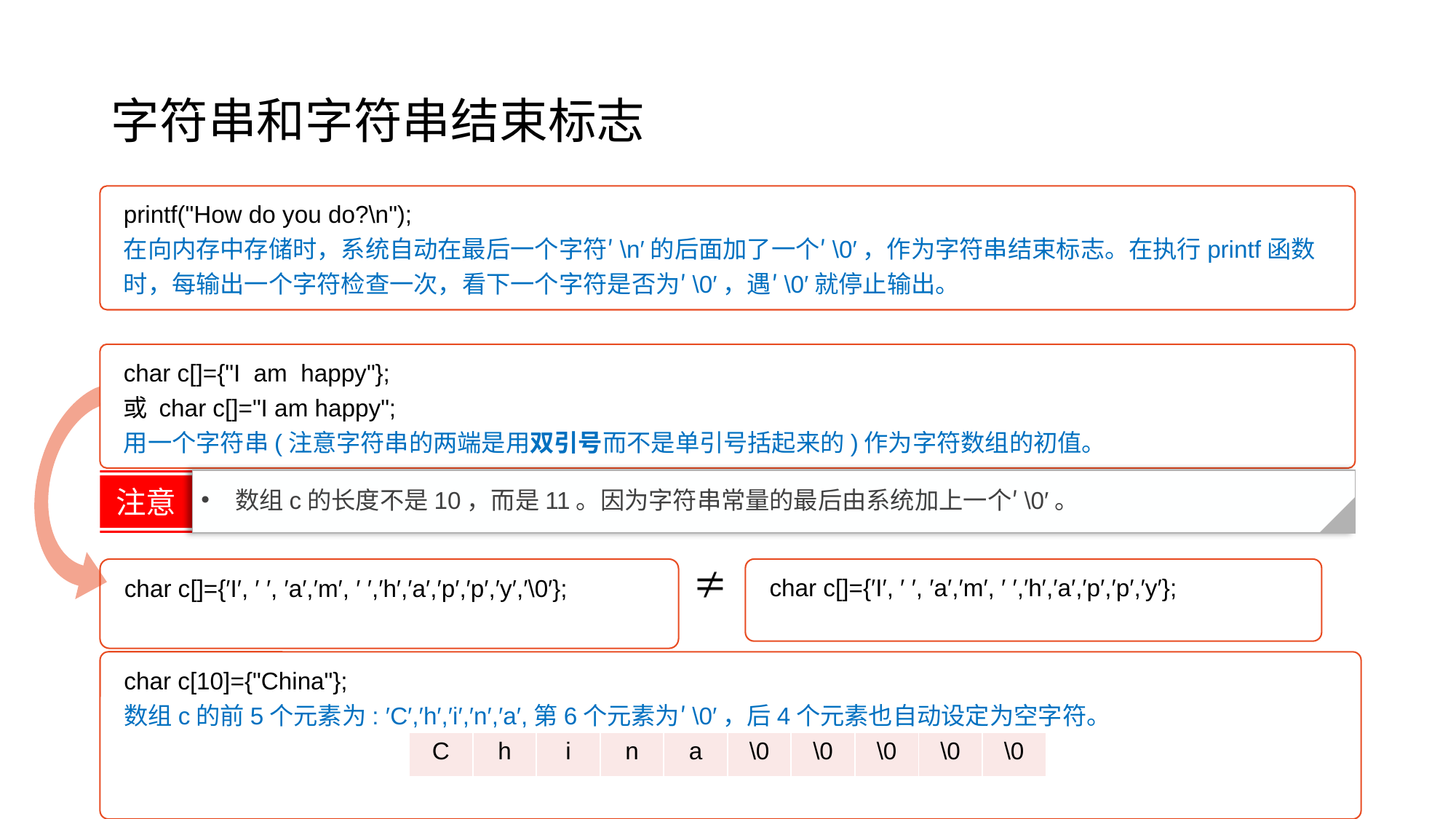

# 字符串和字符串结束标志
printf("How do you do?\n");
在向内存中存储时，系统自动在最后一个字符′\n′的后面加了一个′\0′，作为字符串结束标志。在执行printf函数时，每输出一个字符检查一次，看下一个字符是否为′\0′，遇′\0′就停止输出。
char c[]={"I  am  happy"};
或 char c[]="I am happy";
用一个字符串(注意字符串的两端是用双引号而不是单引号括起来的)作为字符数组的初值。

注意
数组c的长度不是10，而是11。因为字符串常量的最后由系统加上一个′\0′。

char c[]={′I′, ′ ′, ′a′,′m′, ′ ′,′h′,′a′,′p′,′p′,′y′,′\0′};
char c[]={′I′, ′ ′, ′a′,′m′, ′ ′,′h′,′a′,′p′,′p′,′y′};
char c[10]={"China"};
数组c的前5个元素为: ′C′,′h′,′i′,′n′,′a′,第6个元素为′\0′，后4个元素也自动设定为空字符。

| C | h | i | n | a | \0 | \0 | \0 | \0 | \0 |
| --- | --- | --- | --- | --- | --- | --- | --- | --- | --- |